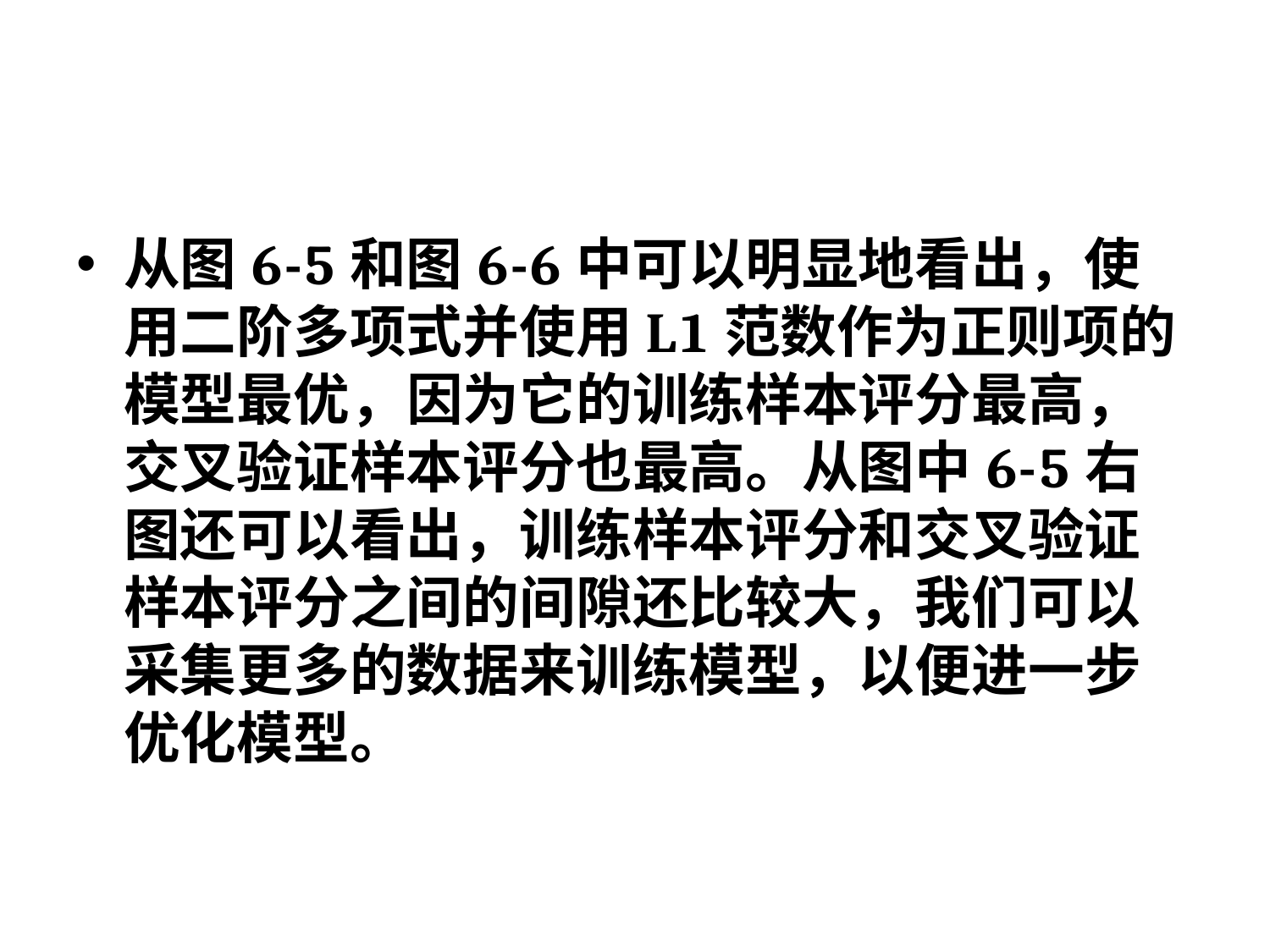

#
从图6-5和图6-6中可以明显地看出，使用二阶多项式并使用L1范数作为正则项的模型最优，因为它的训练样本评分最高，交叉验证样本评分也最高。从图中6-5右图还可以看出，训练样本评分和交叉验证样本评分之间的间隙还比较大，我们可以采集更多的数据来训练模型，以便进一步优化模型。